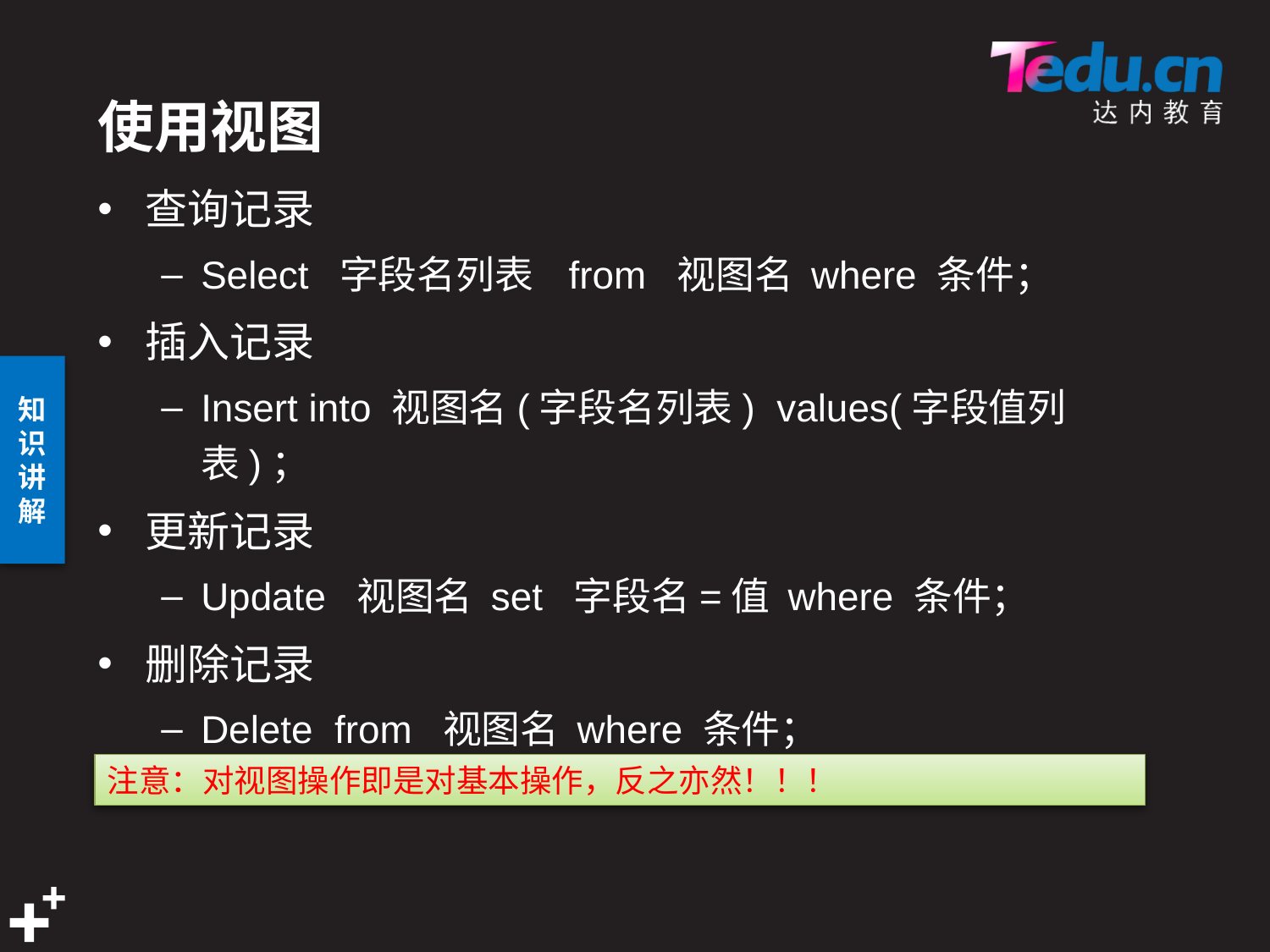

# 使用视图
查询记录
Select  字段名列表   from  视图名 where 条件；
插入记录
Insert into 视图名(字段名列表)  values(字段值列表)；
更新记录
Update  视图名 set  字段名=值 where 条件；
删除记录
Delete  from  视图名 where 条件；
注意：对视图操作即是对基本操作，反之亦然！！！